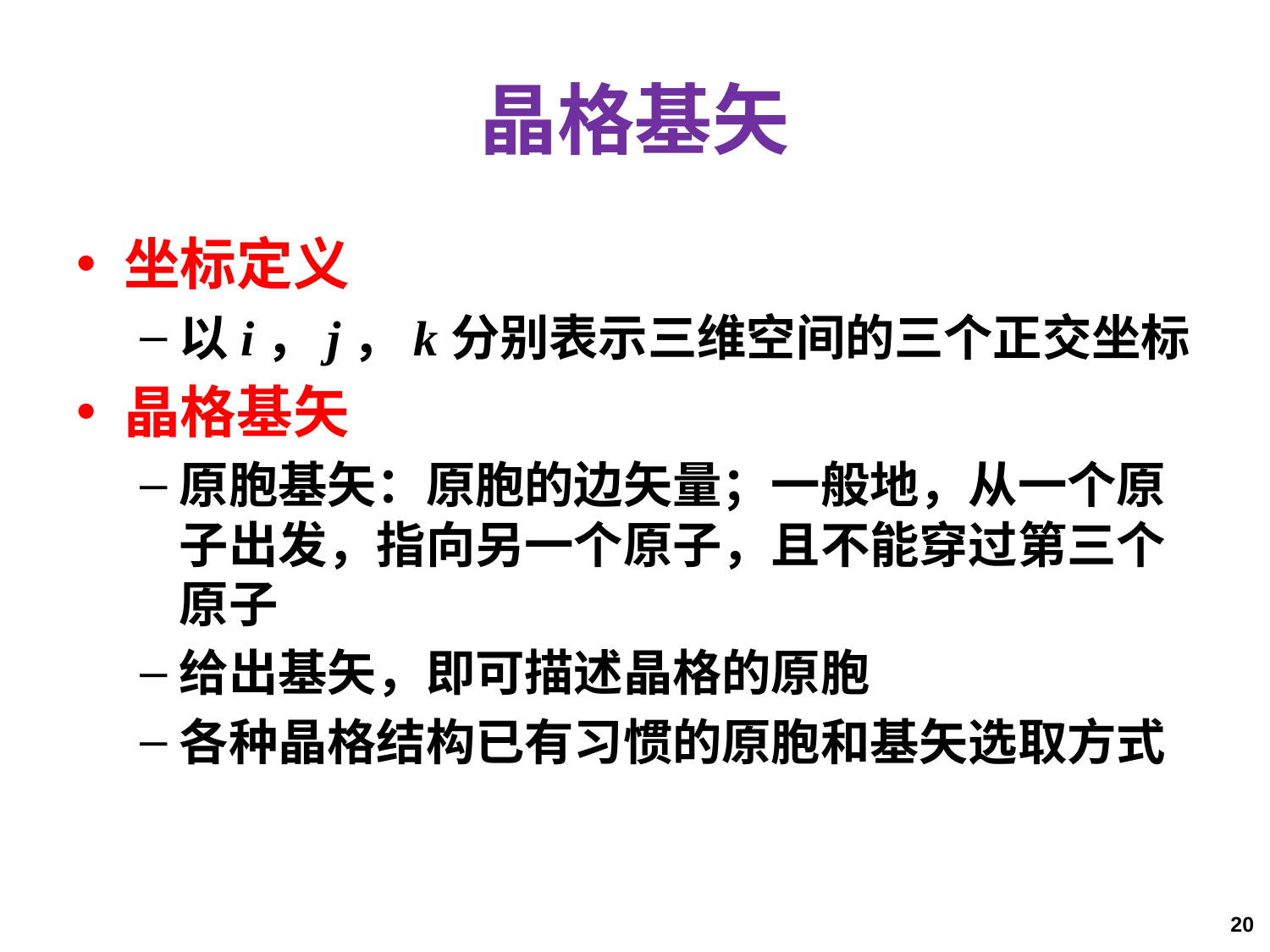

# 晶格基矢
坐标定义
以i，j，k分别表示三维空间的三个正交坐标
晶格基矢
原胞基矢：原胞的边矢量；一般地，从一个原子出发，指向另一个原子，且不能穿过第三个原子
给出基矢，即可描述晶格的原胞
各种晶格结构已有习惯的原胞和基矢选取方式
20